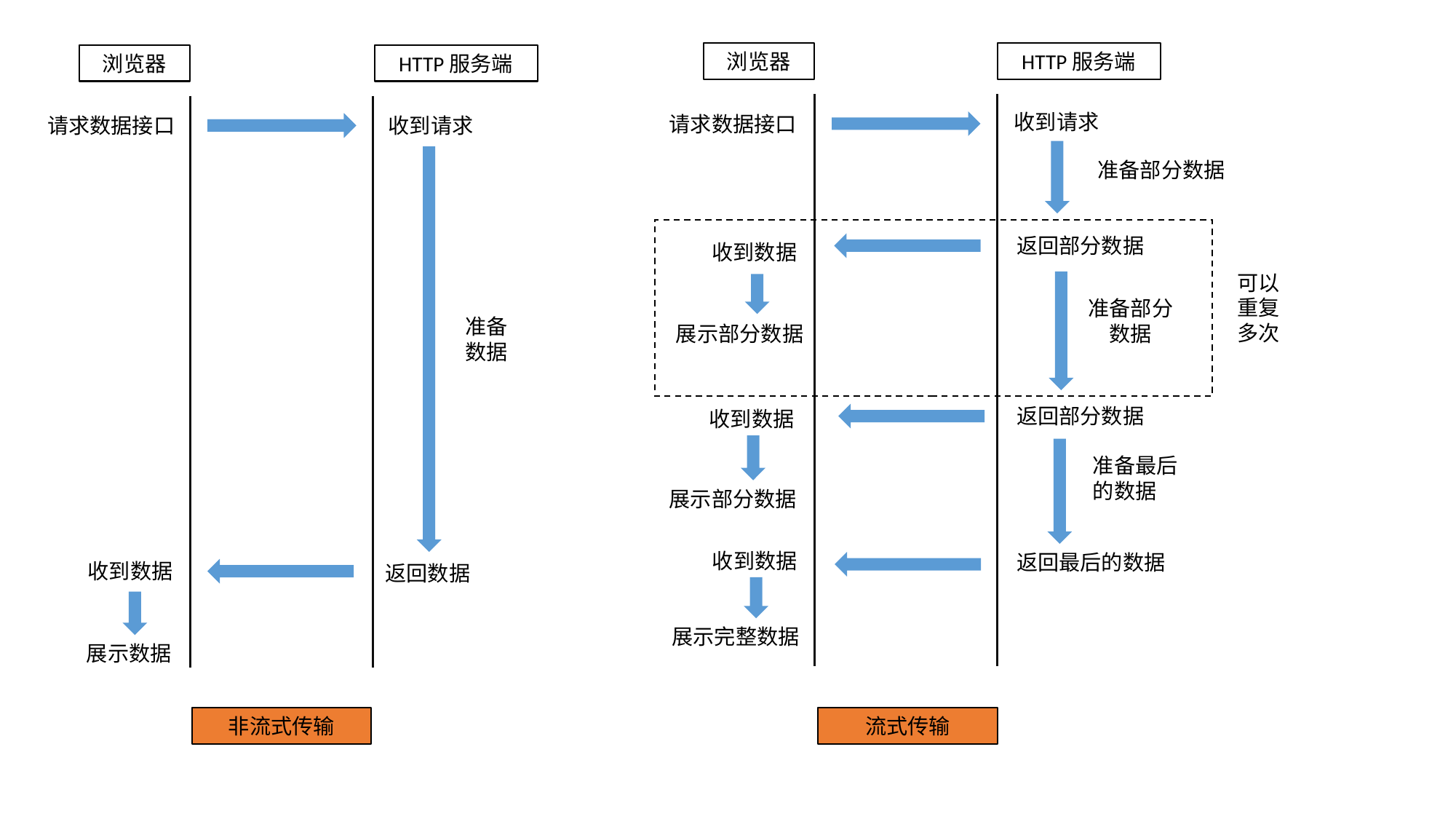

浏览器
HTTP服务端
浏览器
HTTP服务端
收到请求
请求数据接口
收到请求
请求数据接口

准备部分数据

返回部分数据

收到数据
可以重复多次

准备部分数据
准备数据
展示部分数据

返回部分数据
收到数据

准备最后的数据

展示部分数据
收到数据
返回最后的数据

收到数据
返回数据

展示完整数据
展示数据
非流式传输
流式传输